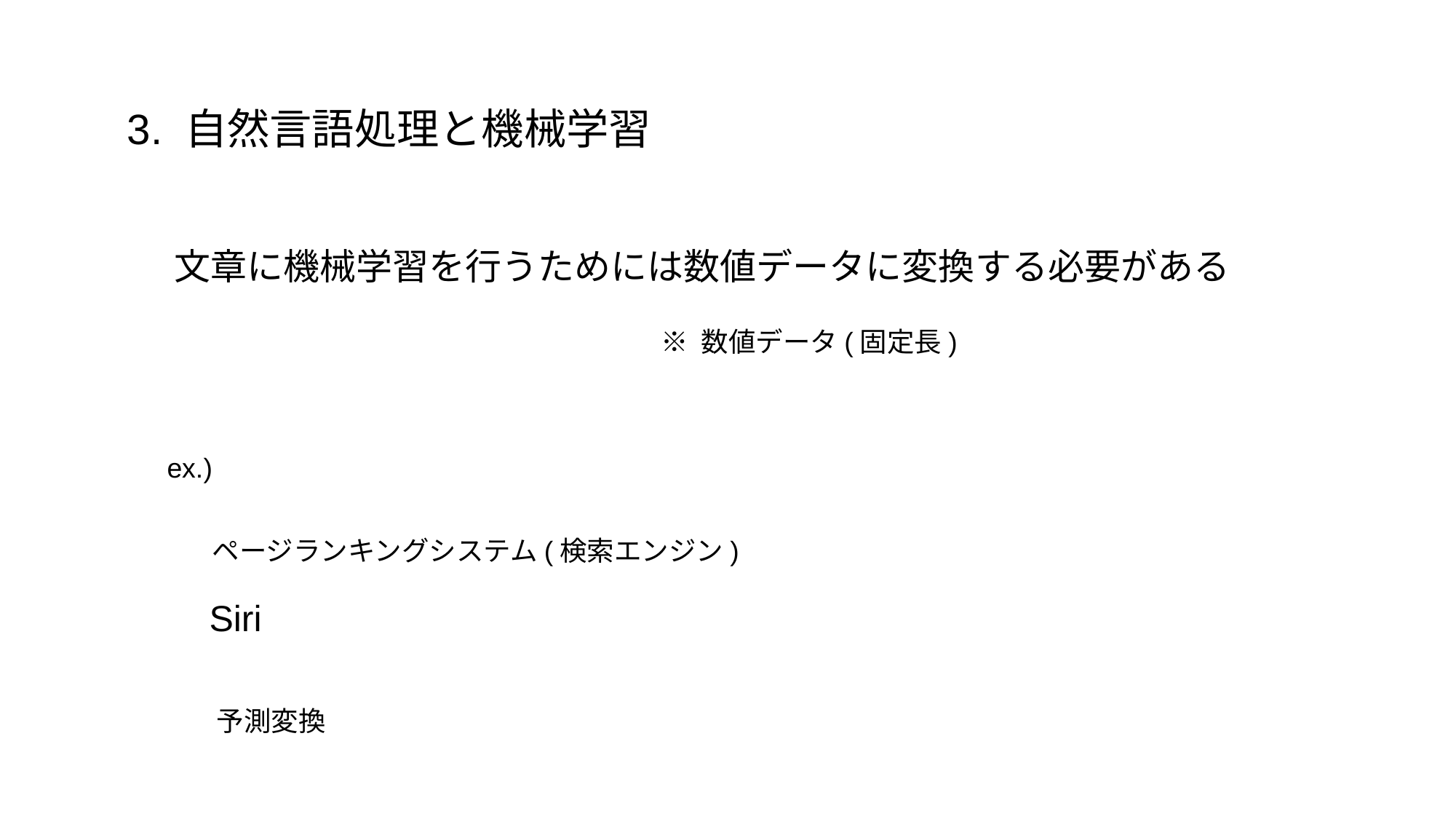

3. 自然言語処理と機械学習
文章に機械学習を行うためには数値データに変換する必要がある
※ 数値データ(固定長)
ex.)
ページランキングシステム(検索エンジン)
Siri
予測変換